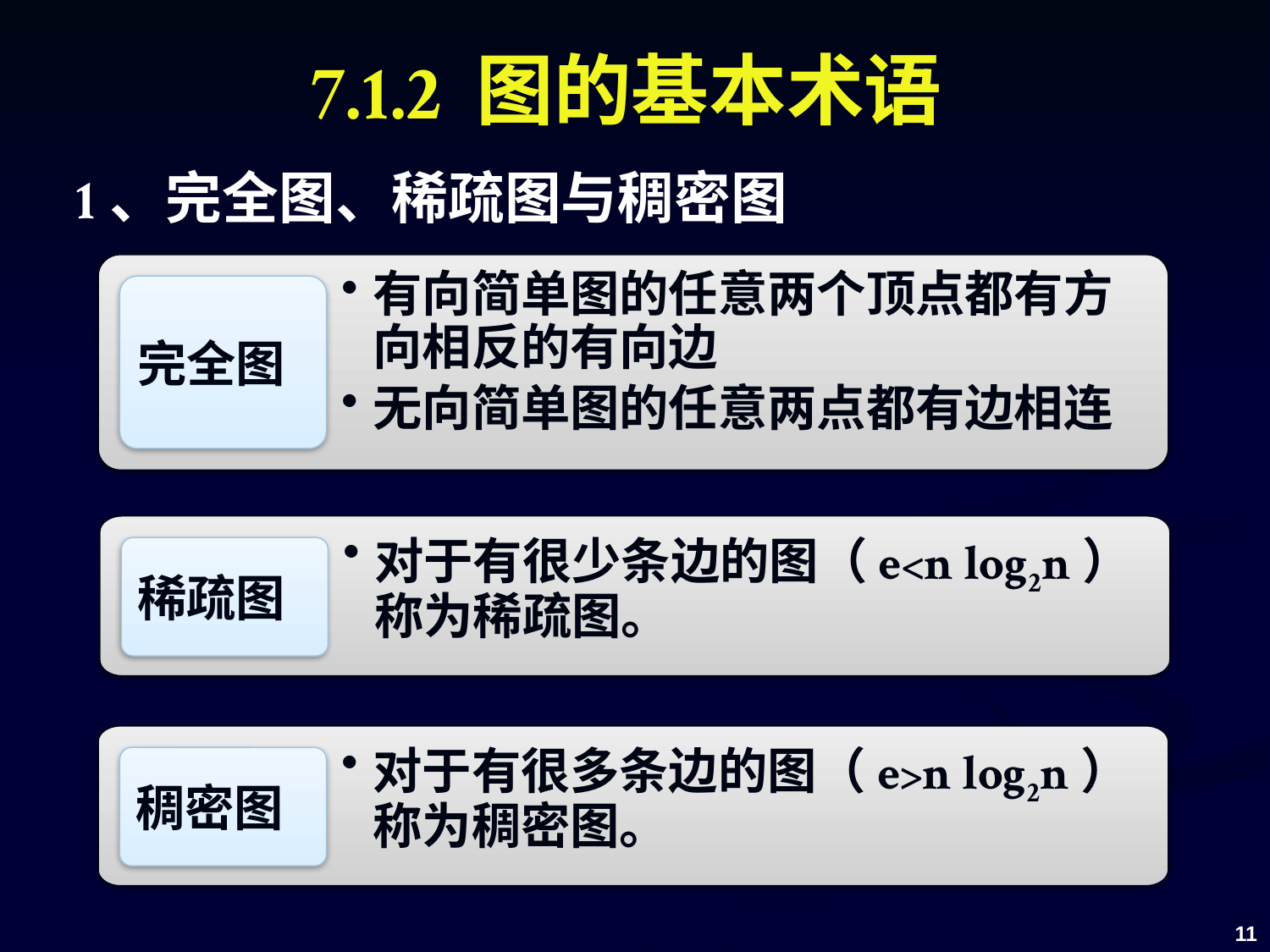

# 7.1.2 图的基本术语
1、完全图、稀疏图与稠密图
有向简单图的任意两个顶点都有方向相反的有向边
无向简单图的任意两点都有边相连

完全图
对于有很少条边的图（e<n log2n）称为稀疏图。
稀疏图
对于有很多条边的图（e>n log2n）称为稠密图。
稠密图
11